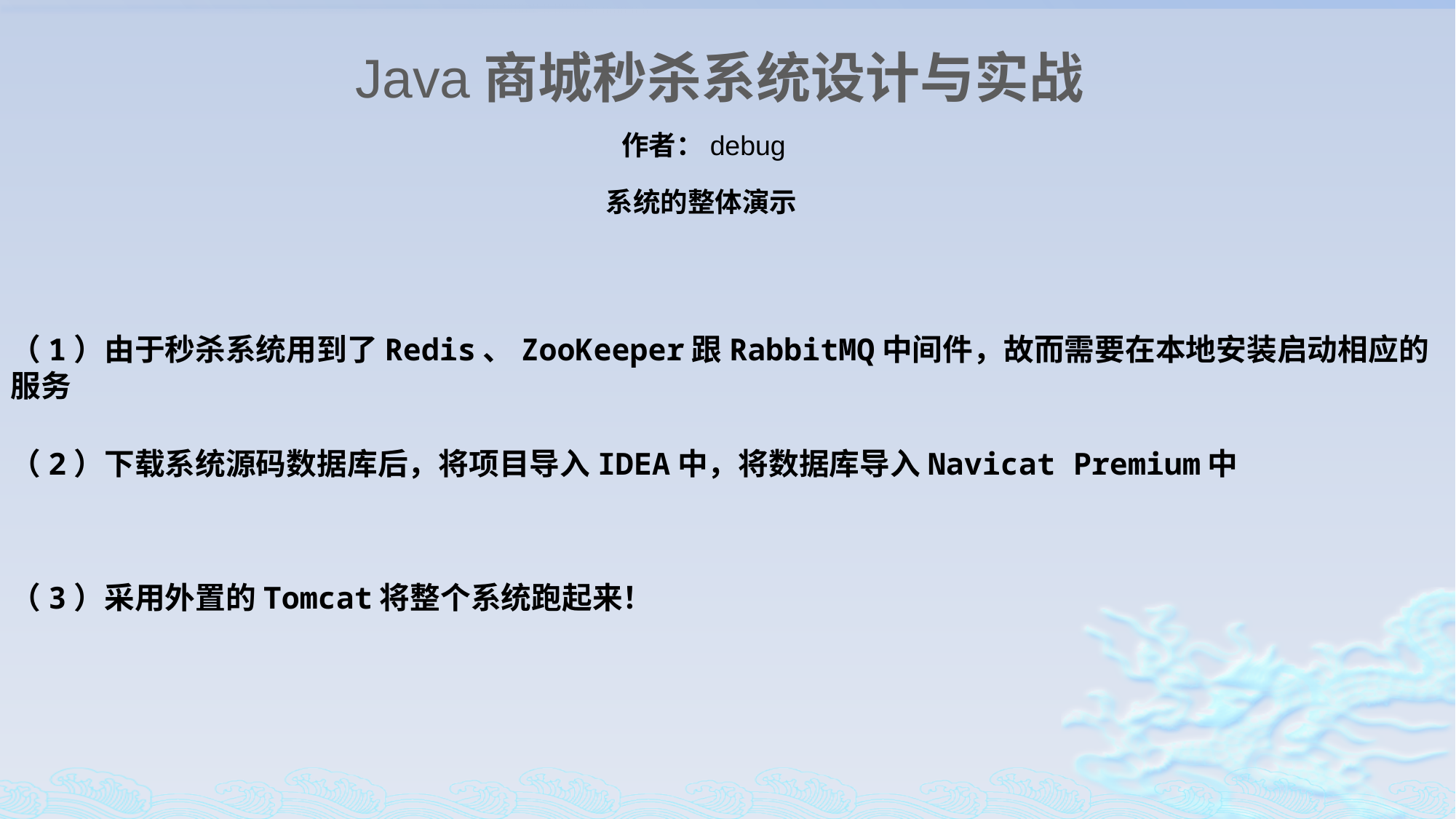

Java商城秒杀系统设计与实战
作者：debug
系统的整体演示
（1）由于秒杀系统用到了Redis、ZooKeeper跟RabbitMQ中间件，故而需要在本地安装启动相应的服务
（2）下载系统源码数据库后，将项目导入IDEA中，将数据库导入Navicat Premium中
（3）采用外置的Tomcat将整个系统跑起来！